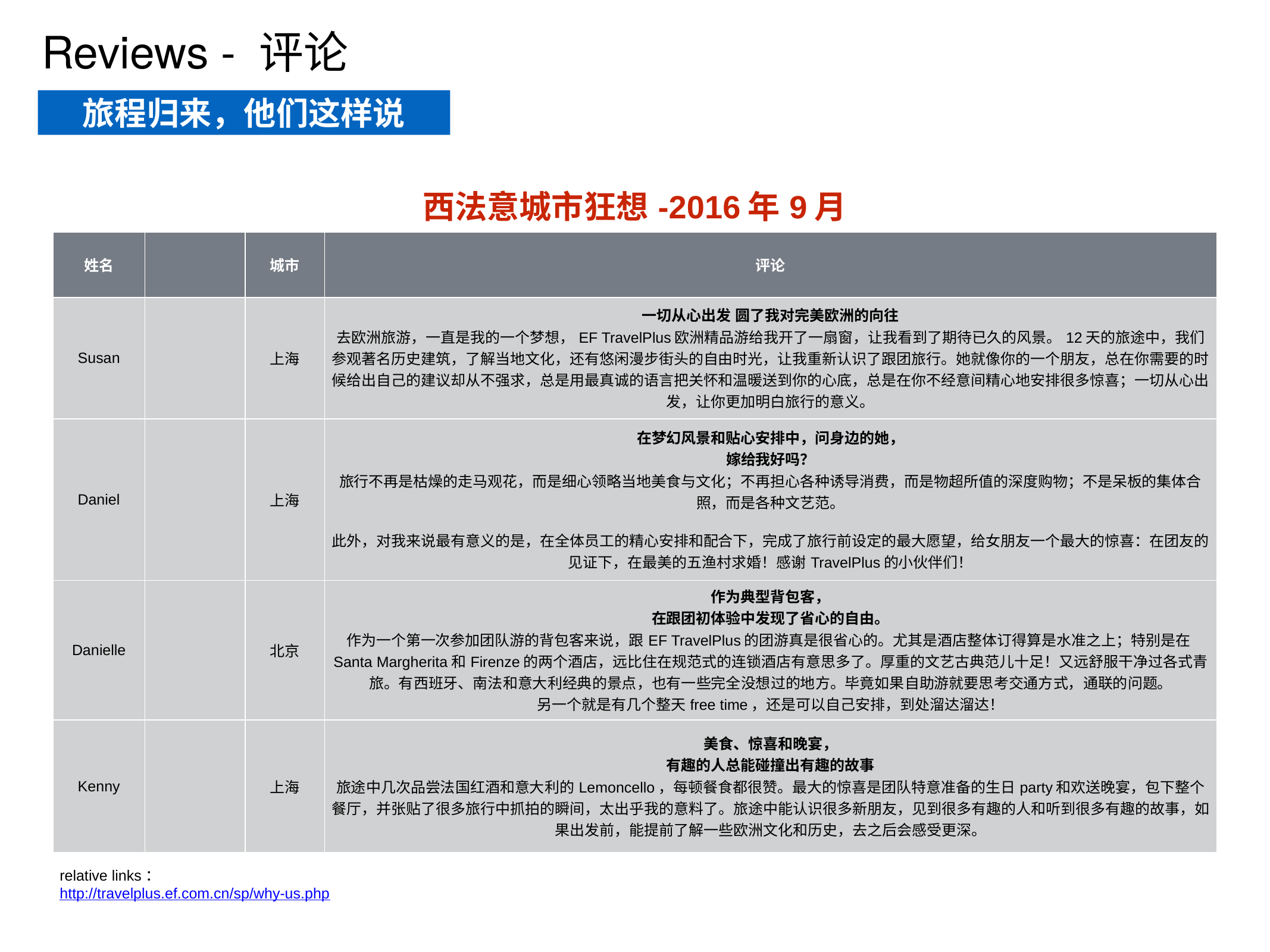

Reviews - 评论
旅程归来，他们这样说
| 西法意城市狂想-2016年9月 |  |  |  |
| --- | --- | --- | --- |
| 姓名 |  | 城市 | 评论 |
| Susan |  | 上海 | 一切从心出发 圆了我对完美欧洲的向往 去欧洲旅游，一直是我的一个梦想，EF TravelPlus欧洲精品游给我开了一扇窗，让我看到了期待已久的风景。12天的旅途中，我们参观著名历史建筑，了解当地文化，还有悠闲漫步街头的自由时光，让我重新认识了跟团旅行。她就像你的一个朋友，总在你需要的时候给出自己的建议却从不强求，总是用最真诚的语言把关怀和温暖送到你的心底，总是在你不经意间精心地安排很多惊喜；一切从心出发，让你更加明白旅行的意义。 |
| Daniel |  | 上海 | 在梦幻风景和贴心安排中，问身边的她， 嫁给我好吗？ 旅行不再是枯燥的走马观花，而是细心领略当地美食与文化；不再担心各种诱导消费，而是物超所值的深度购物；不是呆板的集体合照，而是各种文艺范。 此外，对我来说最有意义的是，在全体员工的精心安排和配合下，完成了旅行前设定的最大愿望，给女朋友一个最大的惊喜：在团友的见证下，在最美的五渔村求婚！感谢TravelPlus的小伙伴们！ |
| Danielle |  | 北京 | 作为典型背包客， 在跟团初体验中发现了省心的自由。 作为一个第一次参加团队游的背包客来说，跟EF TravelPlus的团游真是很省心的。尤其是酒店整体订得算是水准之上；特别是在Santa Margherita和Firenze的两个酒店，远比住在规范式的连锁酒店有意思多了。厚重的文艺古典范儿十足！又远舒服干净过各式青旅。有西班牙、南法和意大利经典的景点，也有一些完全没想过的地方。毕竟如果自助游就要思考交通方式，通联的问题。 另一个就是有几个整天free time，还是可以自己安排，到处溜达溜达！ |
| Kenny |  | 上海 | 美食、惊喜和晚宴， 有趣的人总能碰撞出有趣的故事 旅途中几次品尝法国红酒和意大利的Lemoncello，每顿餐食都很赞。最大的惊喜是团队特意准备的生日party和欢送晚宴，包下整个餐厅，并张贴了很多旅行中抓拍的瞬间，太出乎我的意料了。旅途中能认识很多新朋友，见到很多有趣的人和听到很多有趣的故事，如果出发前，能提前了解一些欧洲文化和历史，去之后会感受更深。 |
relative links：
http://travelplus.ef.com.cn/sp/why-us.php